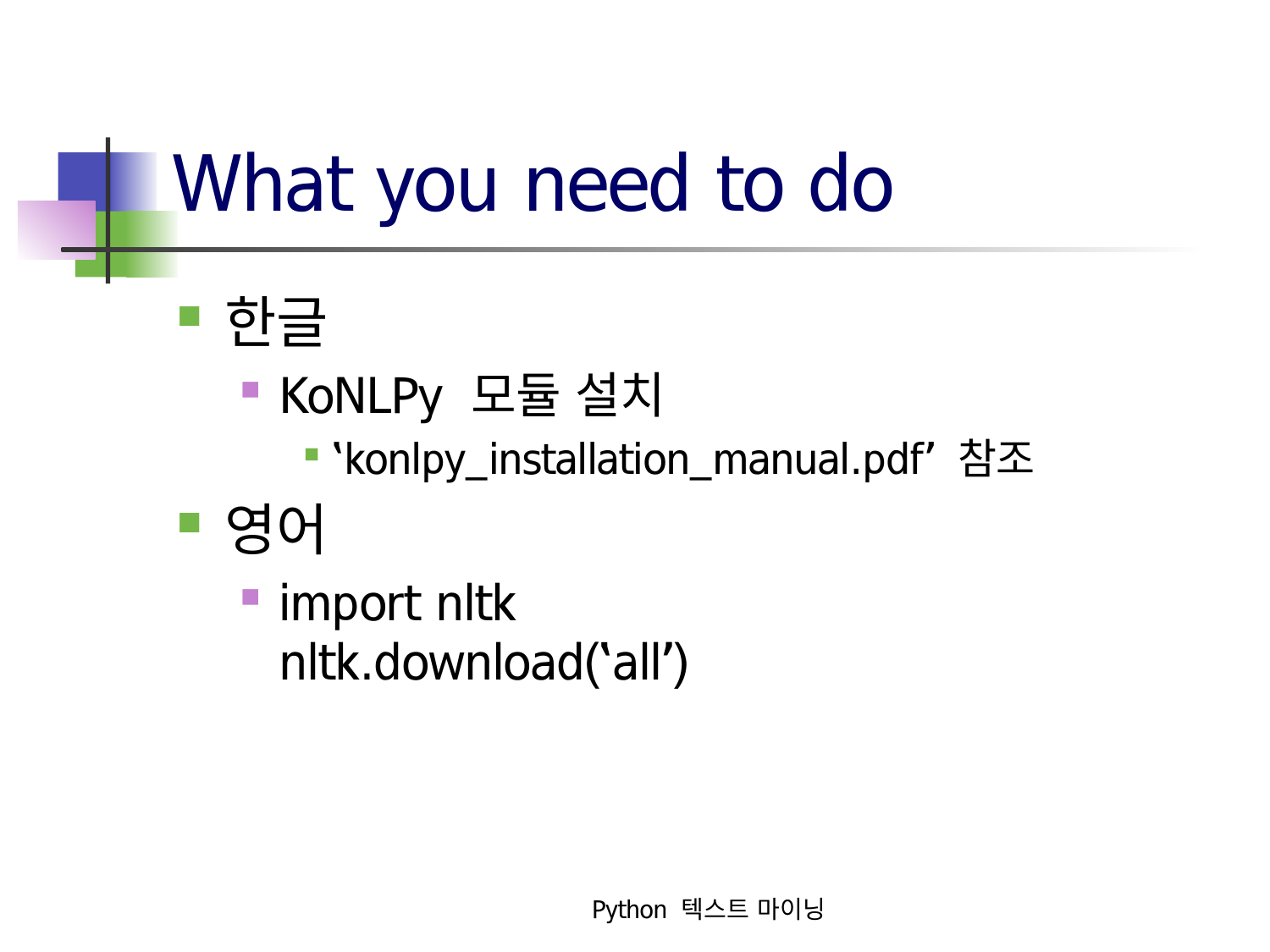

# What you need to do
한글
KoNLPy 모듈 설치
‘konlpy_installation_manual.pdf’ 참조
영어
import nltk
nltk.download(‘all’)
Python 텍스트 마이닝